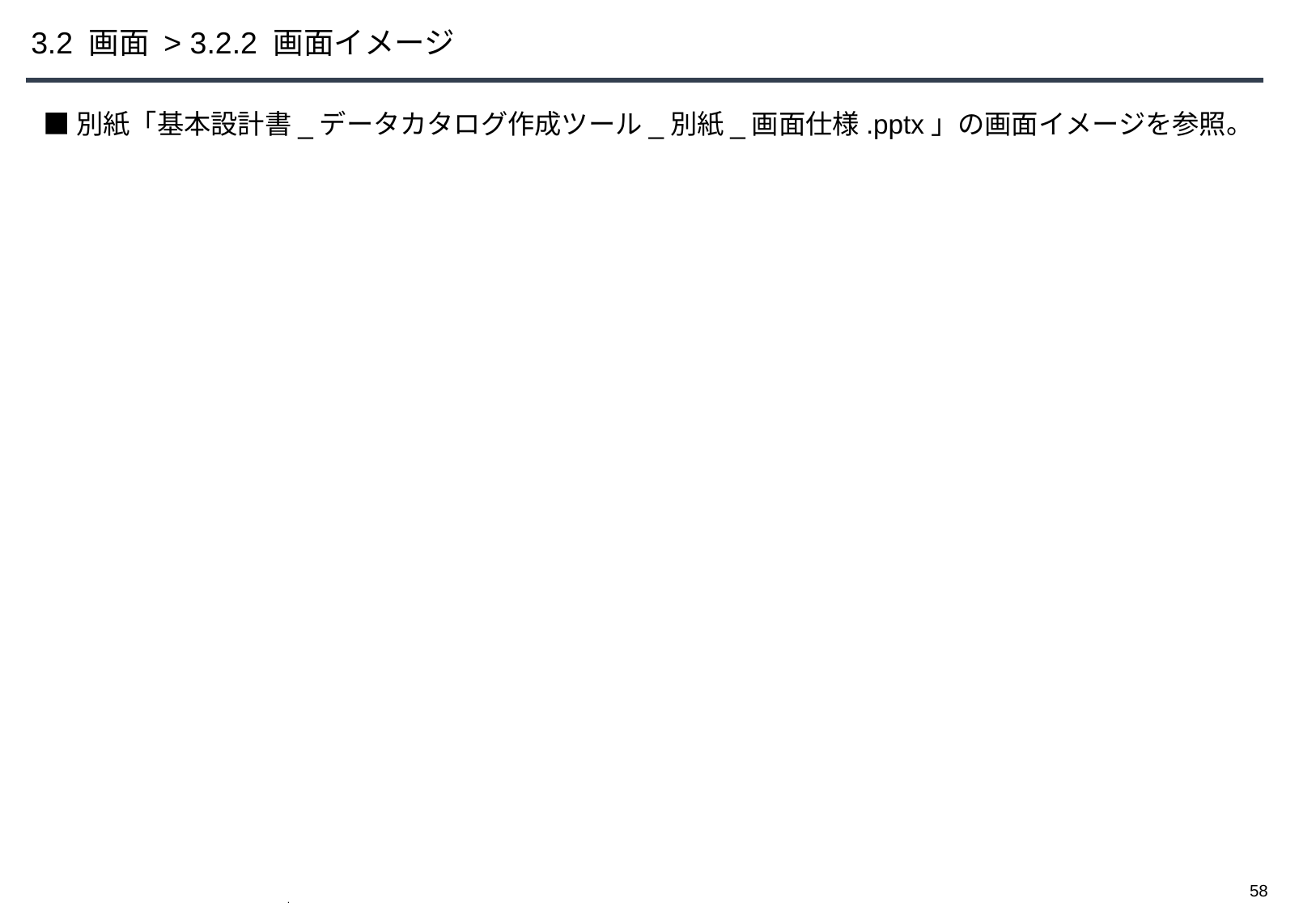

# 3.2 画面 > 3.2.2 画面イメージ
■別紙「基本設計書_データカタログ作成ツール_別紙_画面仕様.pptx」の画面イメージを参照。